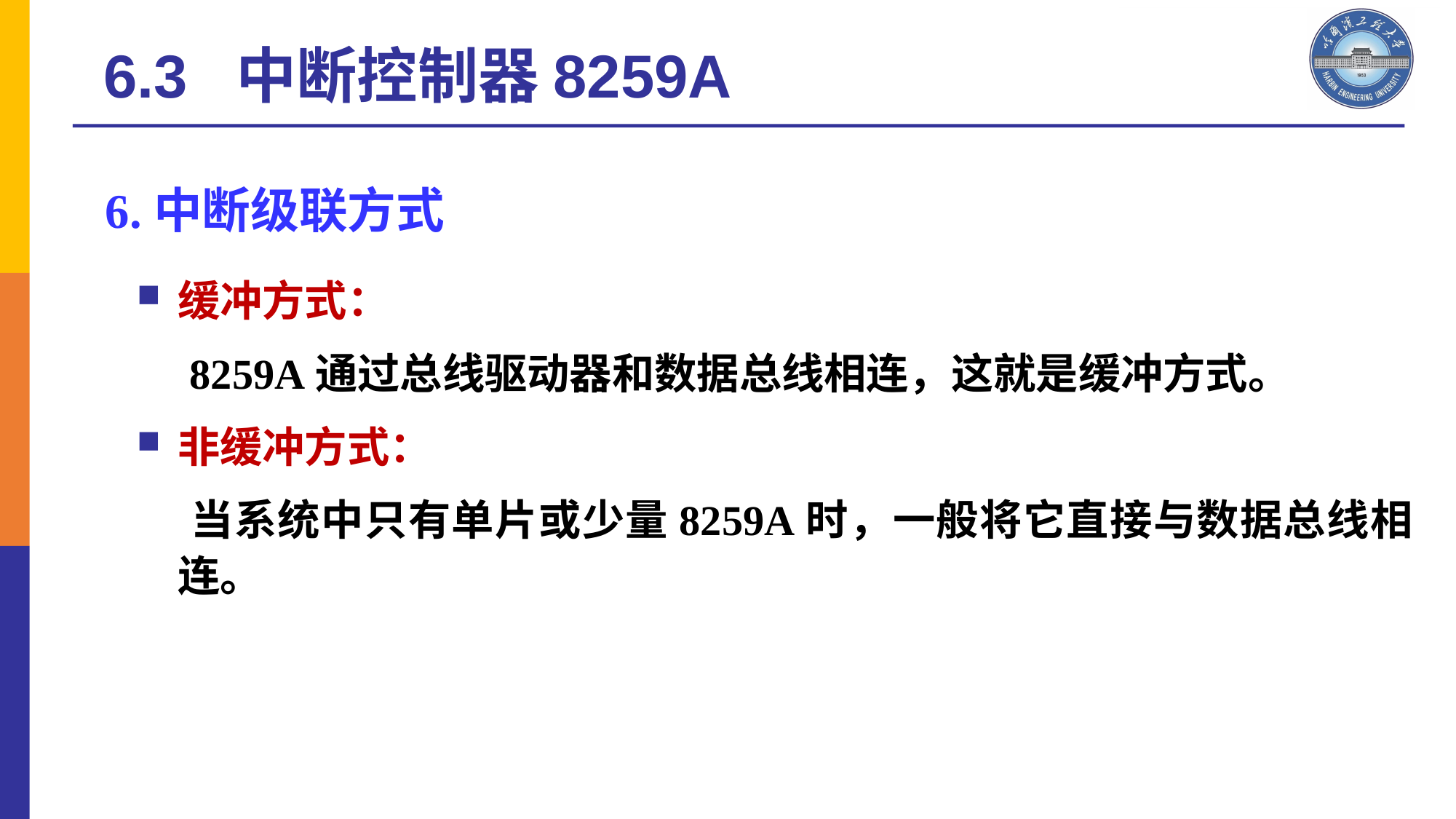

6.3  中断控制器8259A
6.中断级联方式
缓冲方式：
     8259A通过总线驱动器和数据总线相连，这就是缓冲方式。
非缓冲方式：
    当系统中只有单片或少量8259A时，一般将它直接与数据总线相连。